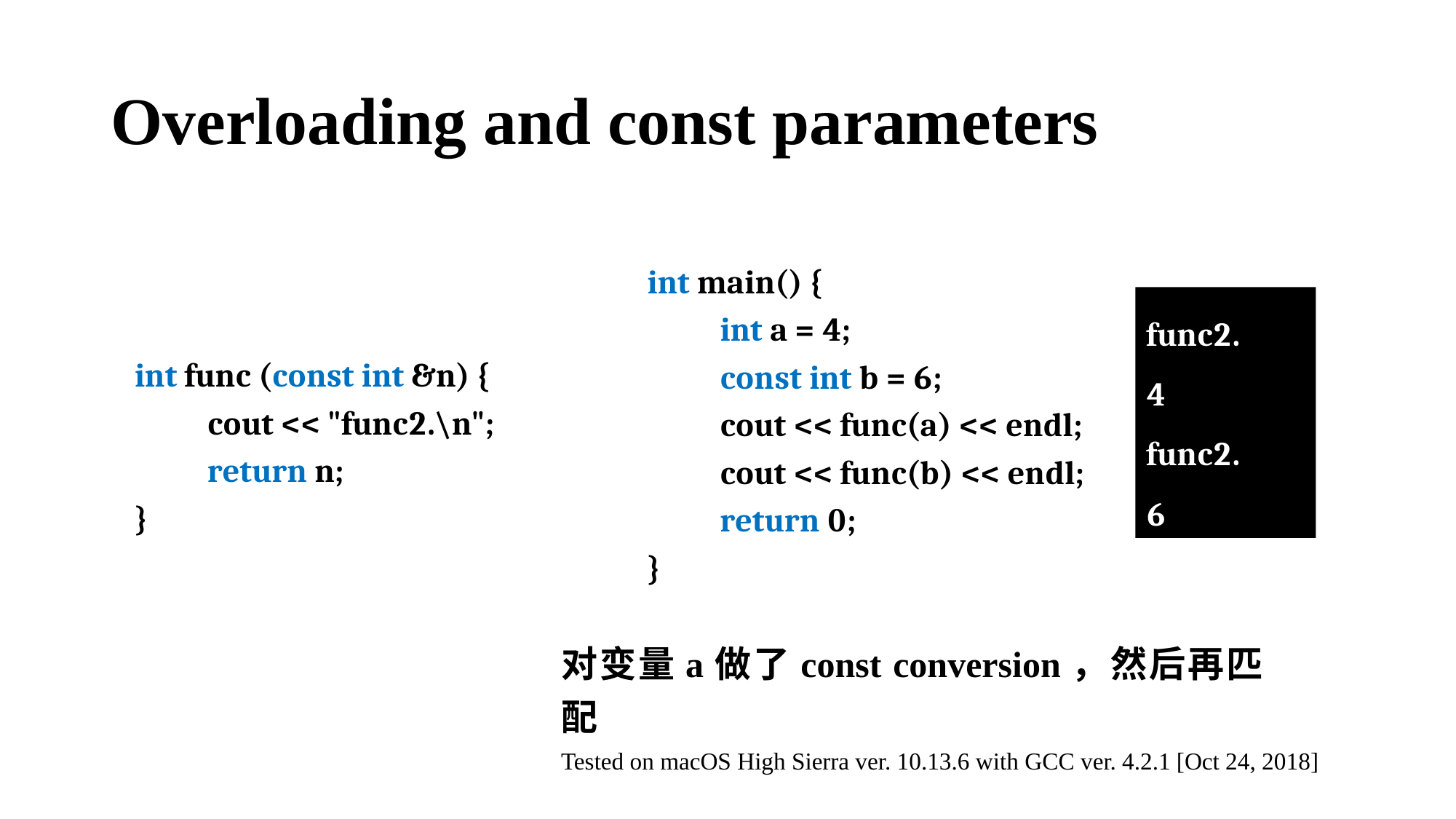

# Overloading and const parameters
int main() {
          int a = 4;
          const int b = 6;
          cout << func(a) << endl;
          cout << func(b) << endl;
          return 0;
}
func2.
4
func2.
6
int func (const int &n) {
          cout << "func2.\n";
          return n;
}
对变量a做了const conversion，然后再匹配
Tested on macOS High Sierra ver. 10.13.6 with GCC ver. 4.2.1 [Oct 24, 2018]